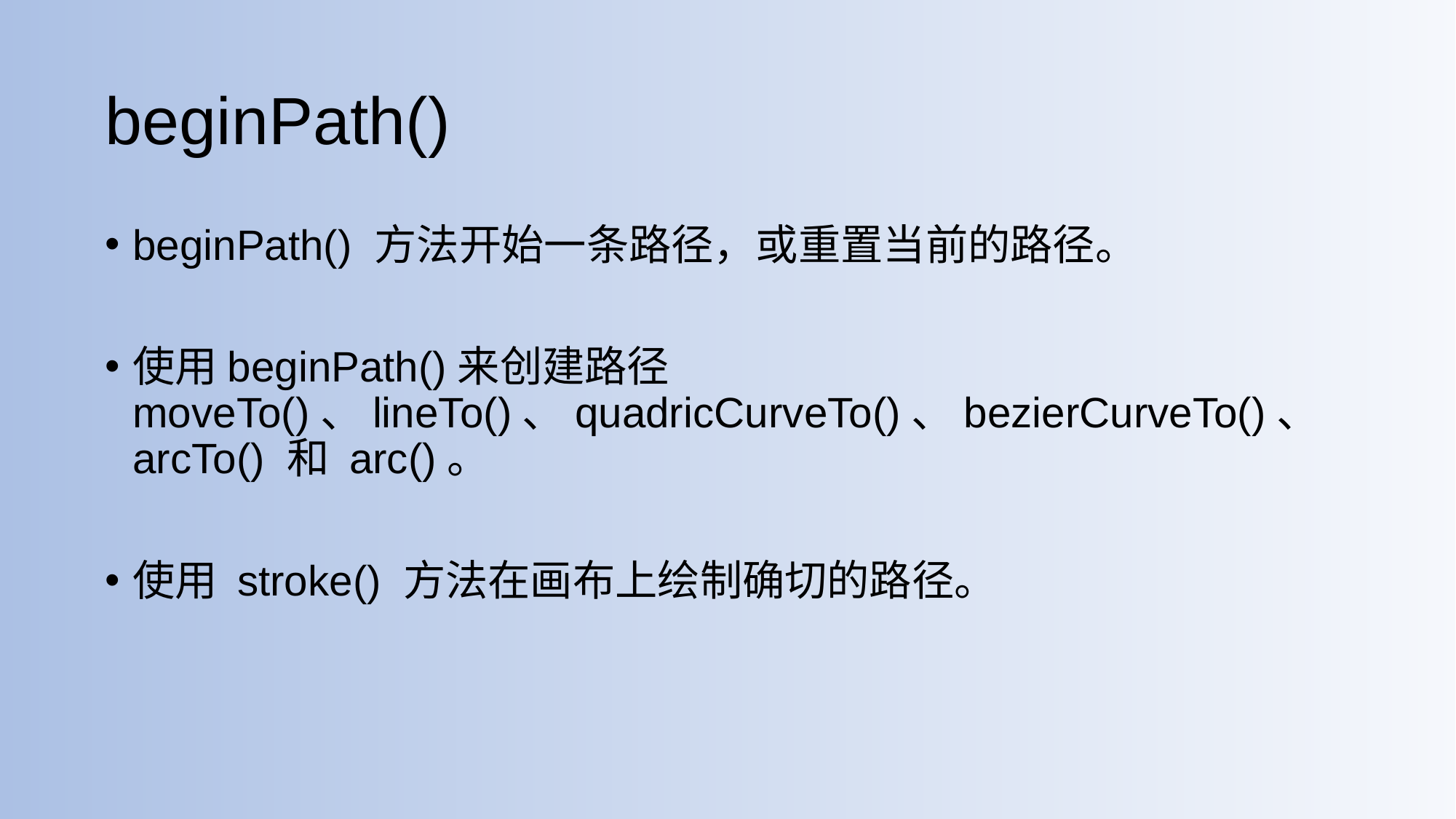

# beginPath()
beginPath() 方法开始一条路径，或重置当前的路径。

使用beginPath()来创建路径 moveTo()、lineTo()、quadricCurveTo()、bezierCurveTo()、arcTo() 和 arc()。

使用 stroke() 方法在画布上绘制确切的路径。